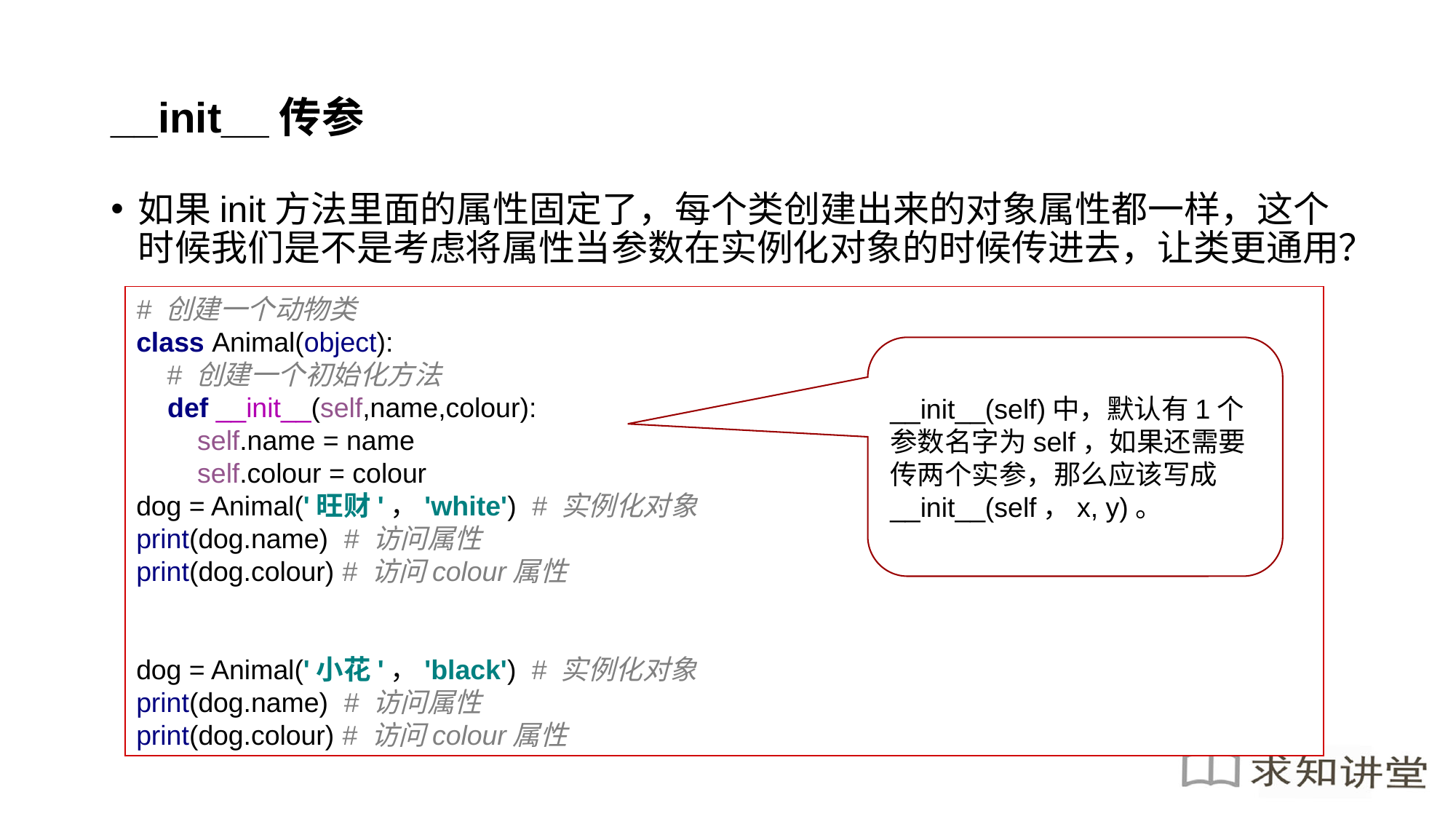

# __init__传参
如果init方法里面的属性固定了，每个类创建出来的对象属性都一样，这个时候我们是不是考虑将属性当参数在实例化对象的时候传进去，让类更通用？
# 创建一个动物类 class Animal(object): # 创建一个初始化方法 def __init__(self,name,colour): self.name = name self.colour = colour dog = Animal('旺财'，'white')  # 实例化对象 print(dog.name)  # 访问属性 print(dog.colour) # 访问colour属性 dog = Animal('小花'，'black')  # 实例化对象 print(dog.name)  # 访问属性 print(dog.colour) # 访问colour属性
__init__(self)中，默认有1个参数名字为self，如果还需要传两个实参，那么应该写成__init__(self，x, y)。